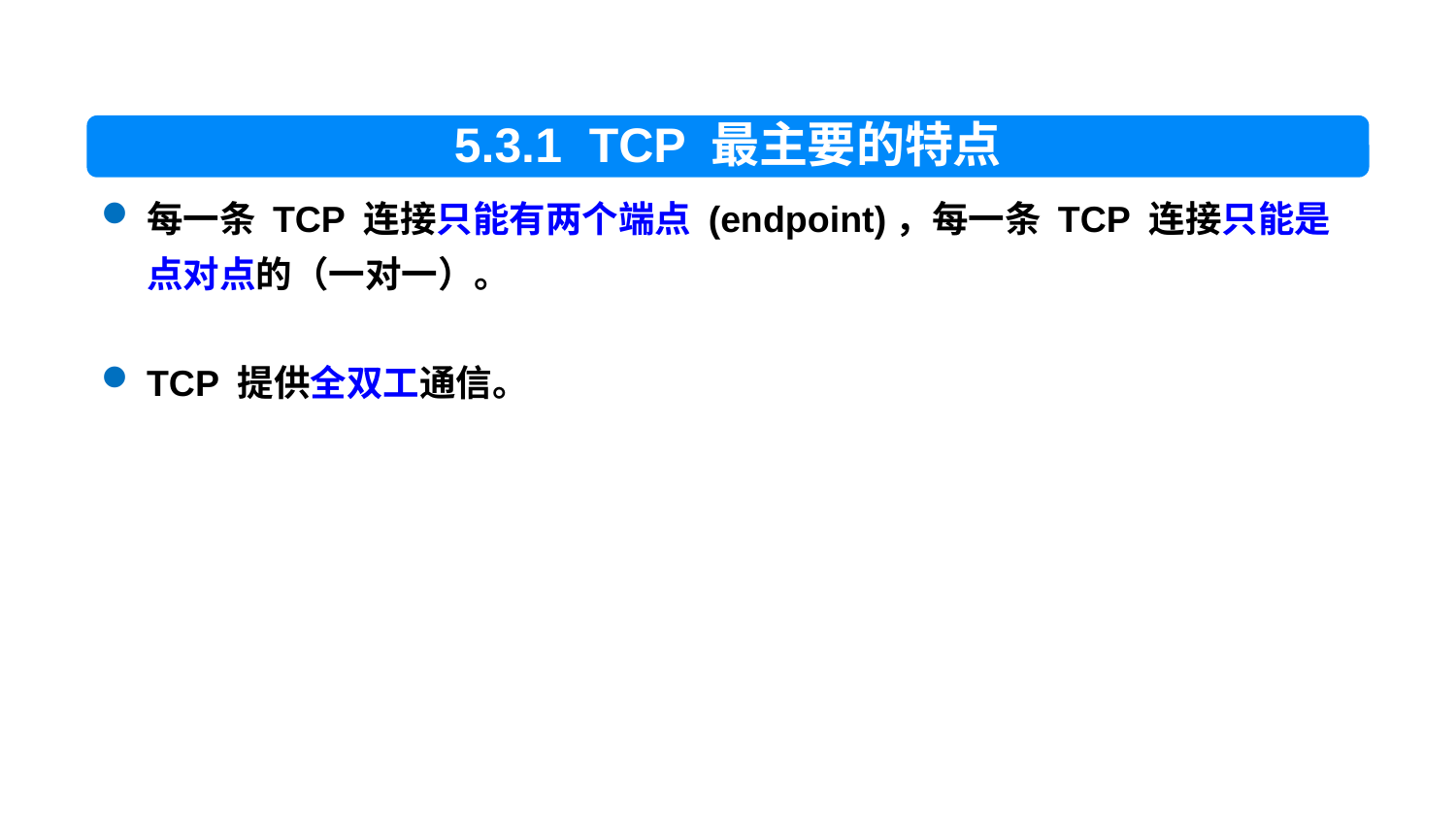

5.3.1  TCP 最主要的特点

每一条 TCP 连接只能有两个端点 (endpoint)，每一条 TCP 连接只能是点对点的（一对一）。

TCP 提供全双工通信。

44